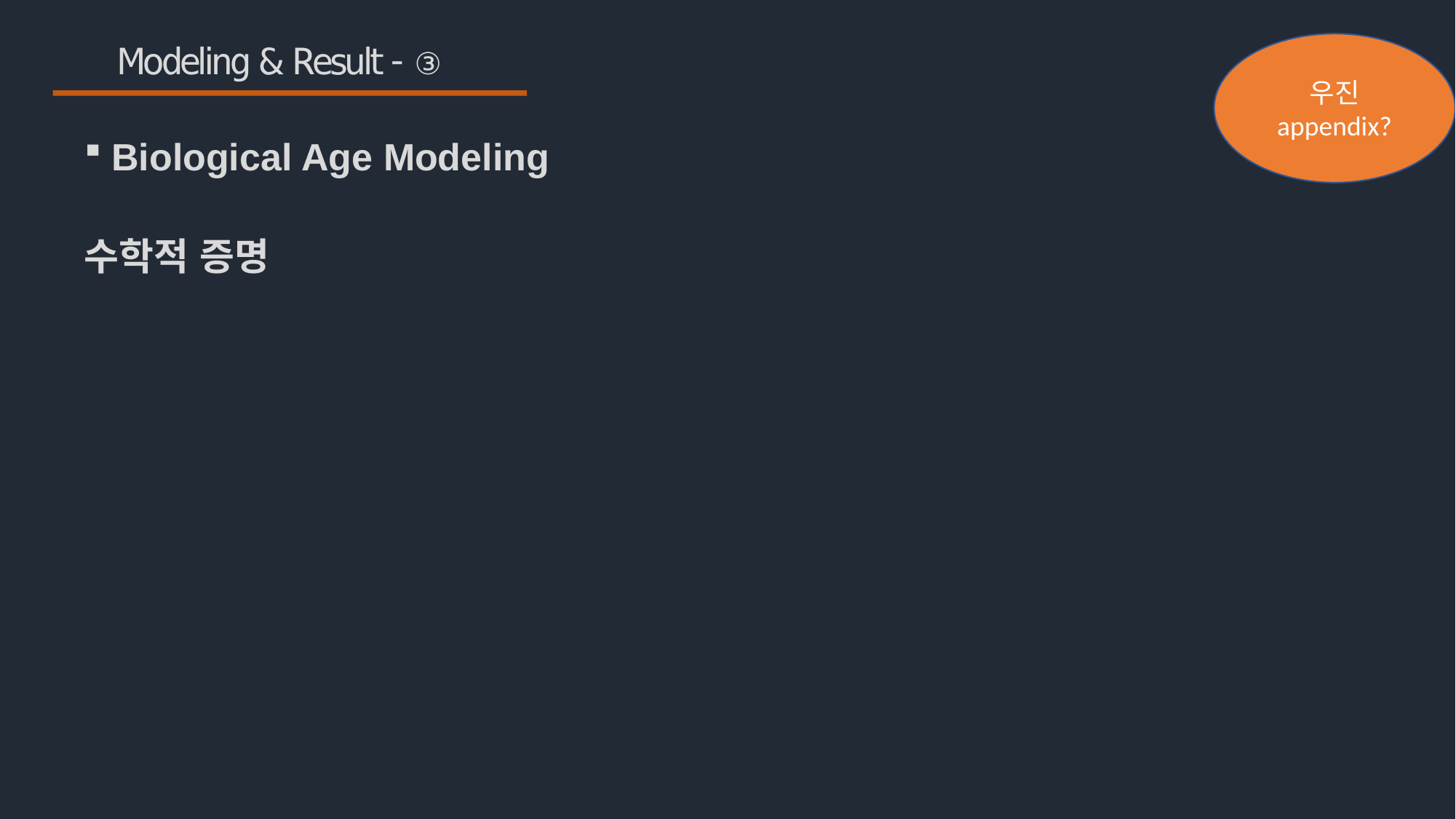

# Modeling & Result - ③
우진
appendix?

Biological Age Modeling
수학적 증명